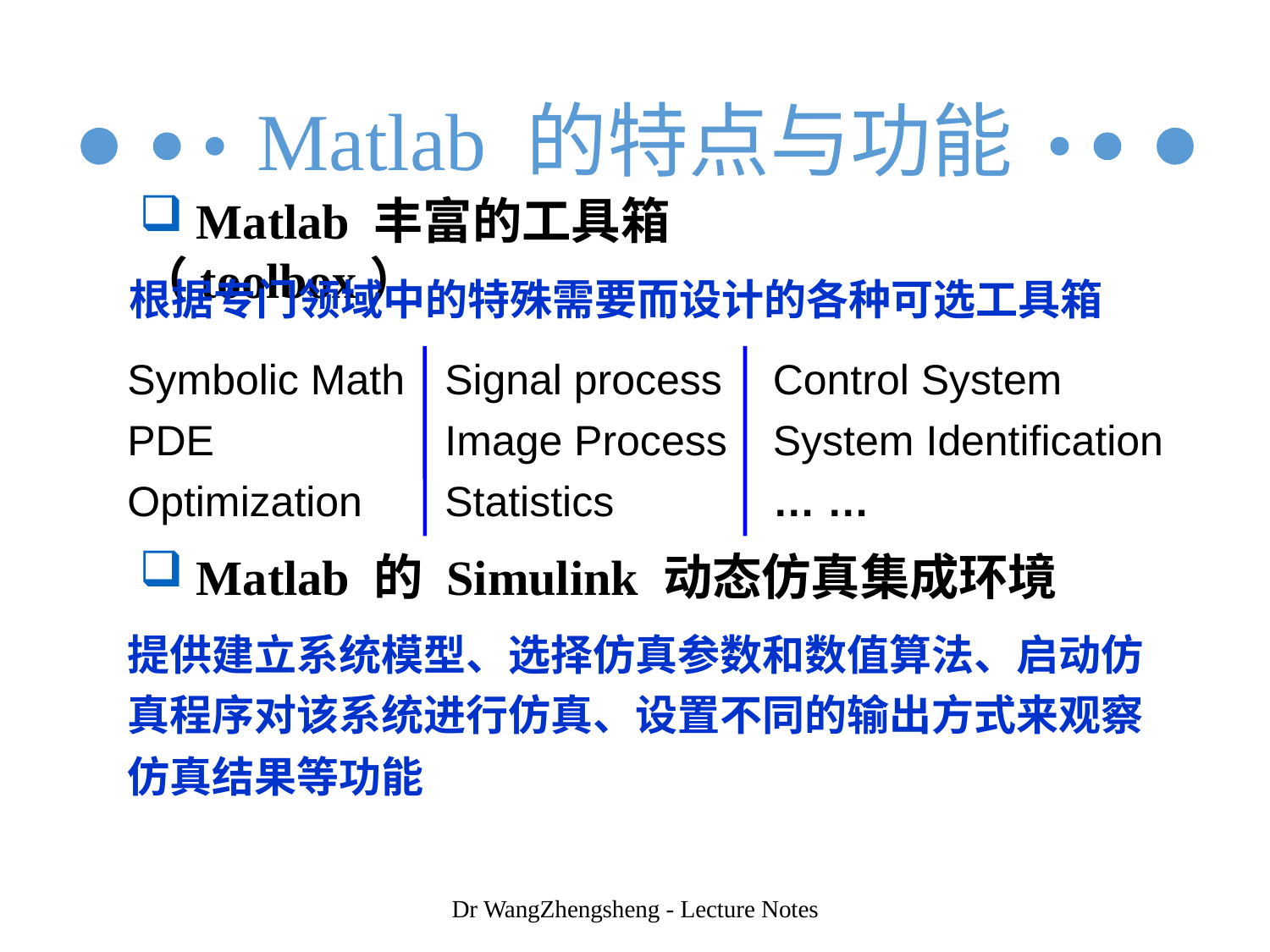

Matlab 的特点与功能
 Matlab 丰富的工具箱（toolbox）
根据专门领域中的特殊需要而设计的各种可选工具箱
Symbolic Math
PDE
Optimization
Signal process
Image Process
Statistics
Control System
System Identification
… …

 Matlab 的 Simulink 动态仿真集成环境
提供建立系统模型、选择仿真参数和数值算法、启动仿真程序对该系统进行仿真、设置不同的输出方式来观察仿真结果等功能
Dr WangZhengsheng - Lecture Notes
7